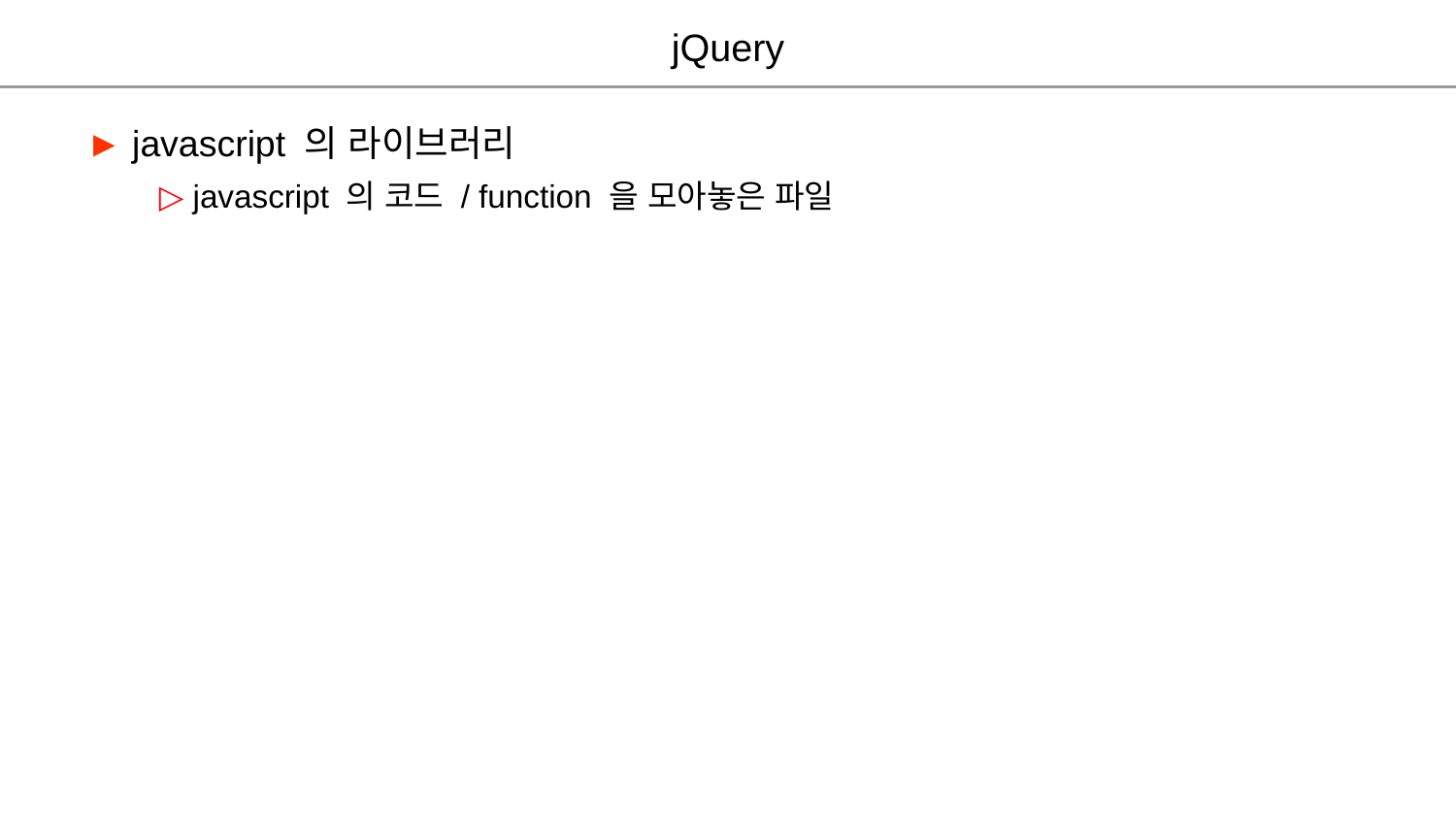

jQuery
► javascript 의 라이브러리
▷ javascript 의 코드 / function 을 모아놓은 파일